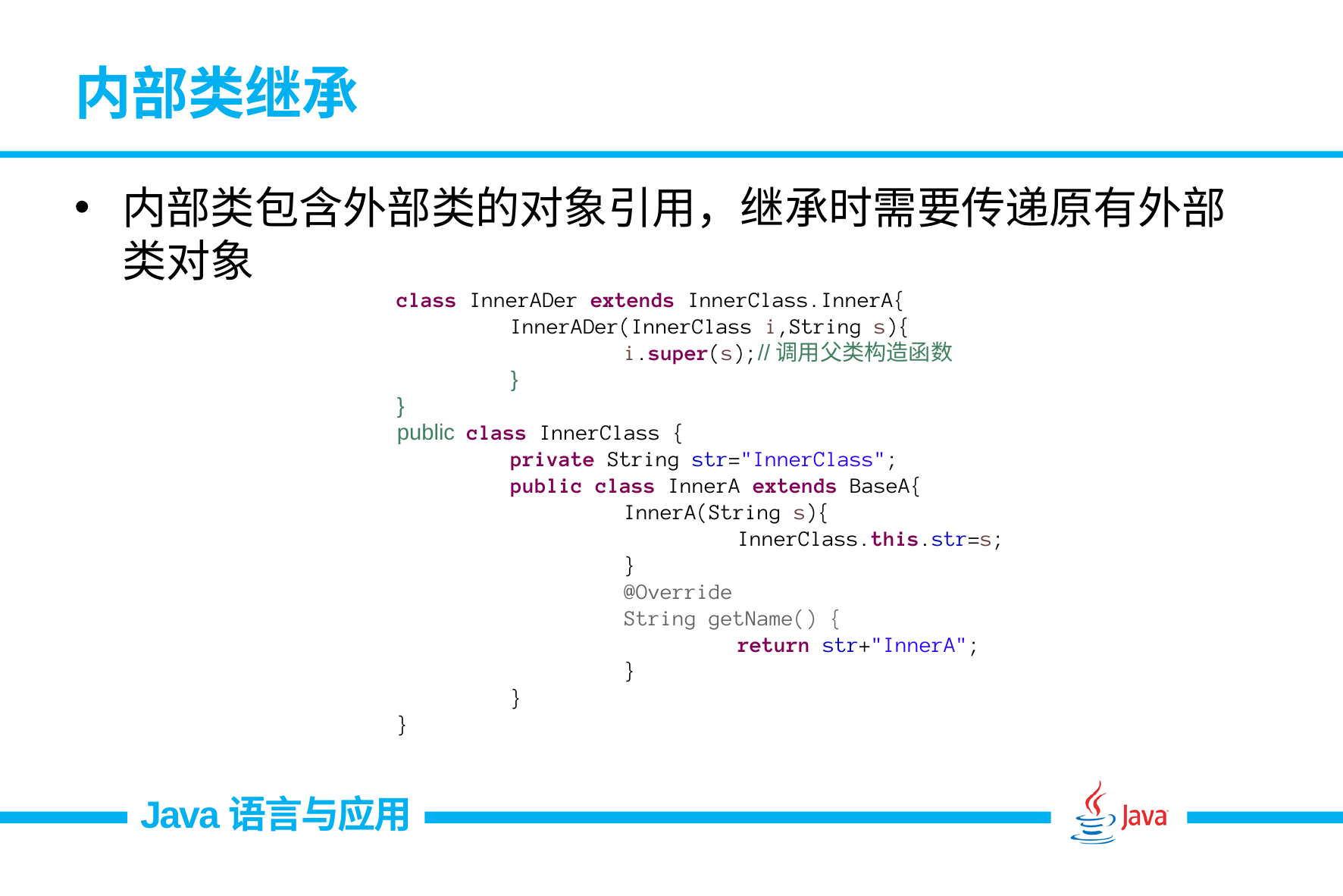

# 内部类继承
内部类包含外部类的对象引用，继承时需要传递原有外部类对象
class InnerADer extends InnerClass.InnerA{	InnerADer(InnerClass i,String s){		i.super(s);//调用父类构造函数	}}public class InnerClass {	private String str="InnerClass";	public class InnerA extends BaseA{		InnerA(String s){			InnerClass.this.str=s;		}		@Override		String getName() {			return str+"InnerA";		}	}}
10